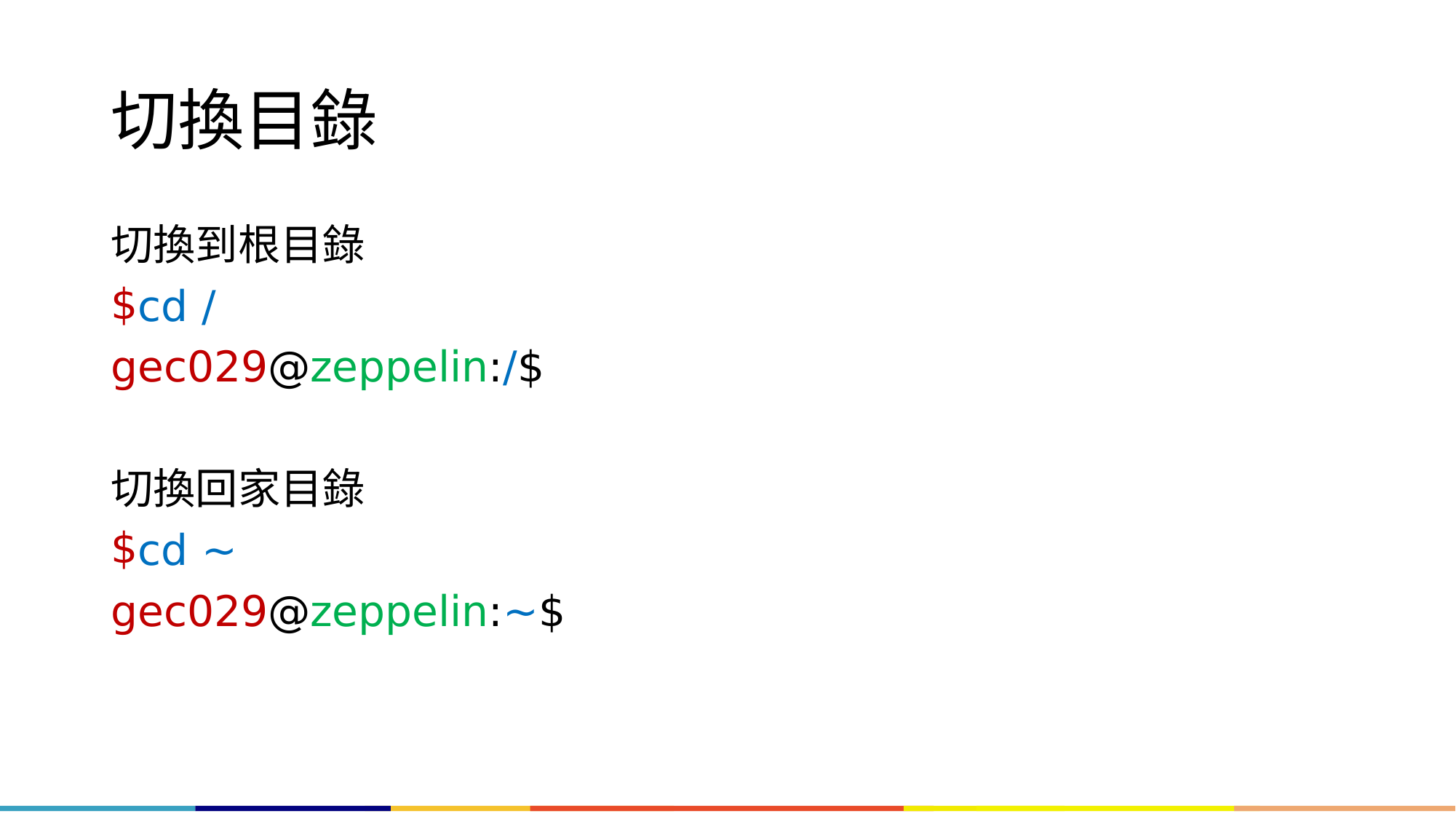

# 切換目錄
切換到根目錄
cd /
gec029@zeppelin:/$

切換回家目錄
cd ~
gec029@zeppelin:~$